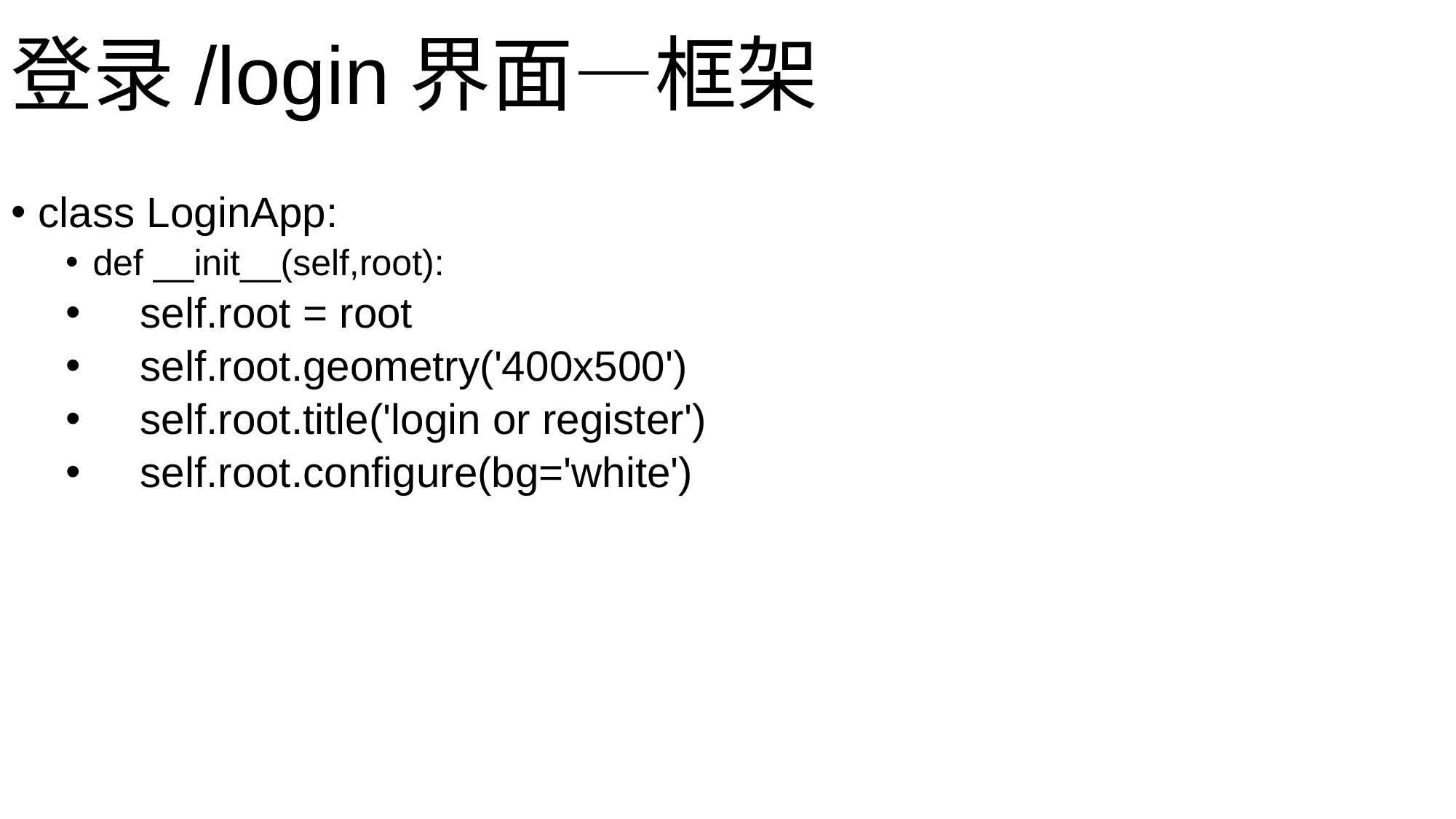

# 登录/login界面—框架
class LoginApp:
def __init__(self,root):
    self.root = root
    self.root.geometry('400x500')
    self.root.title('login or register')
    self.root.configure(bg='white')